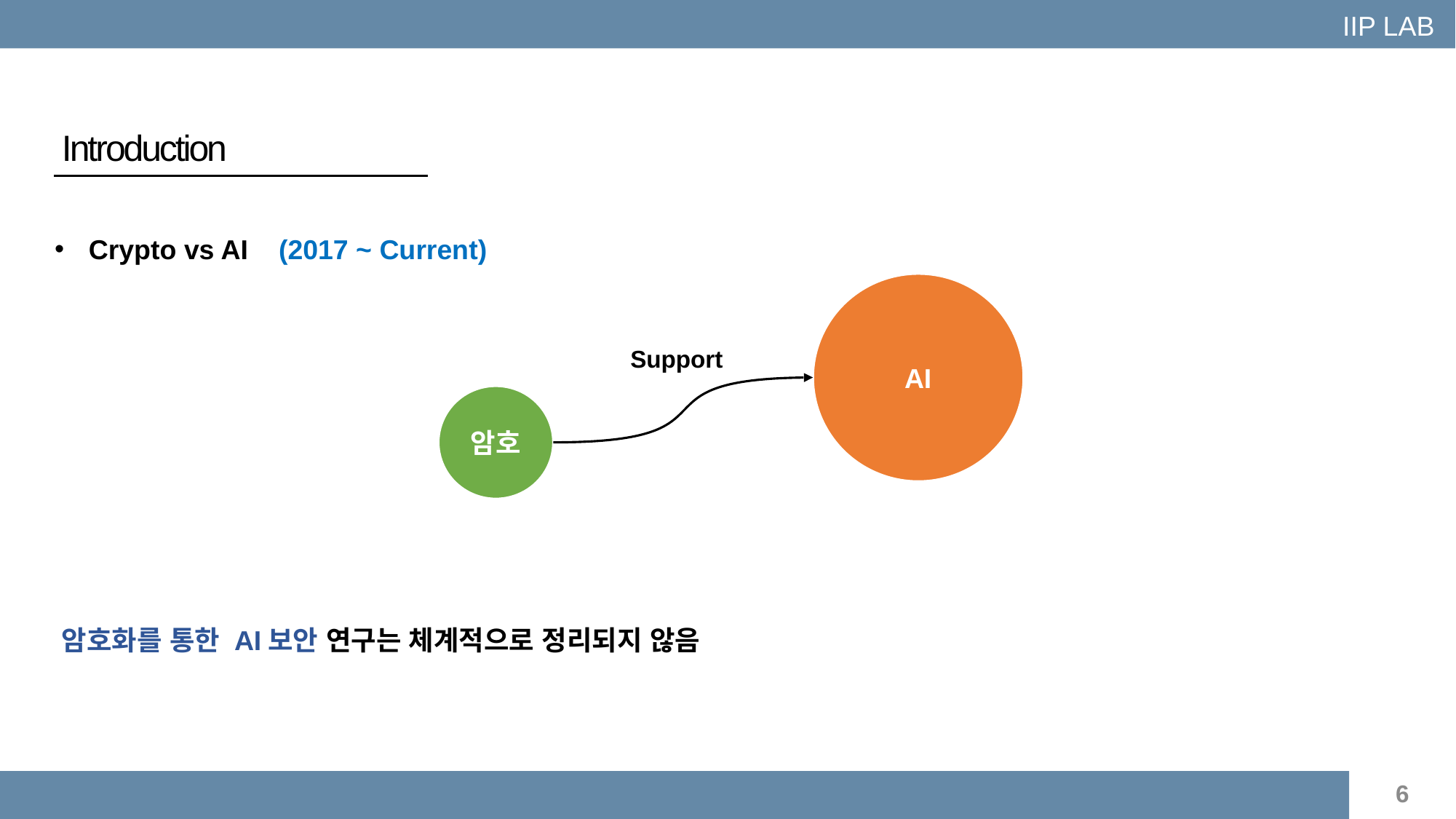

IIP LAB
Introduction
Crypto vs AI    (2017 ~ Current)
AI
Support
암호
암호화를 통한 AI보안 연구는 체계적으로 정리되지 않음

6